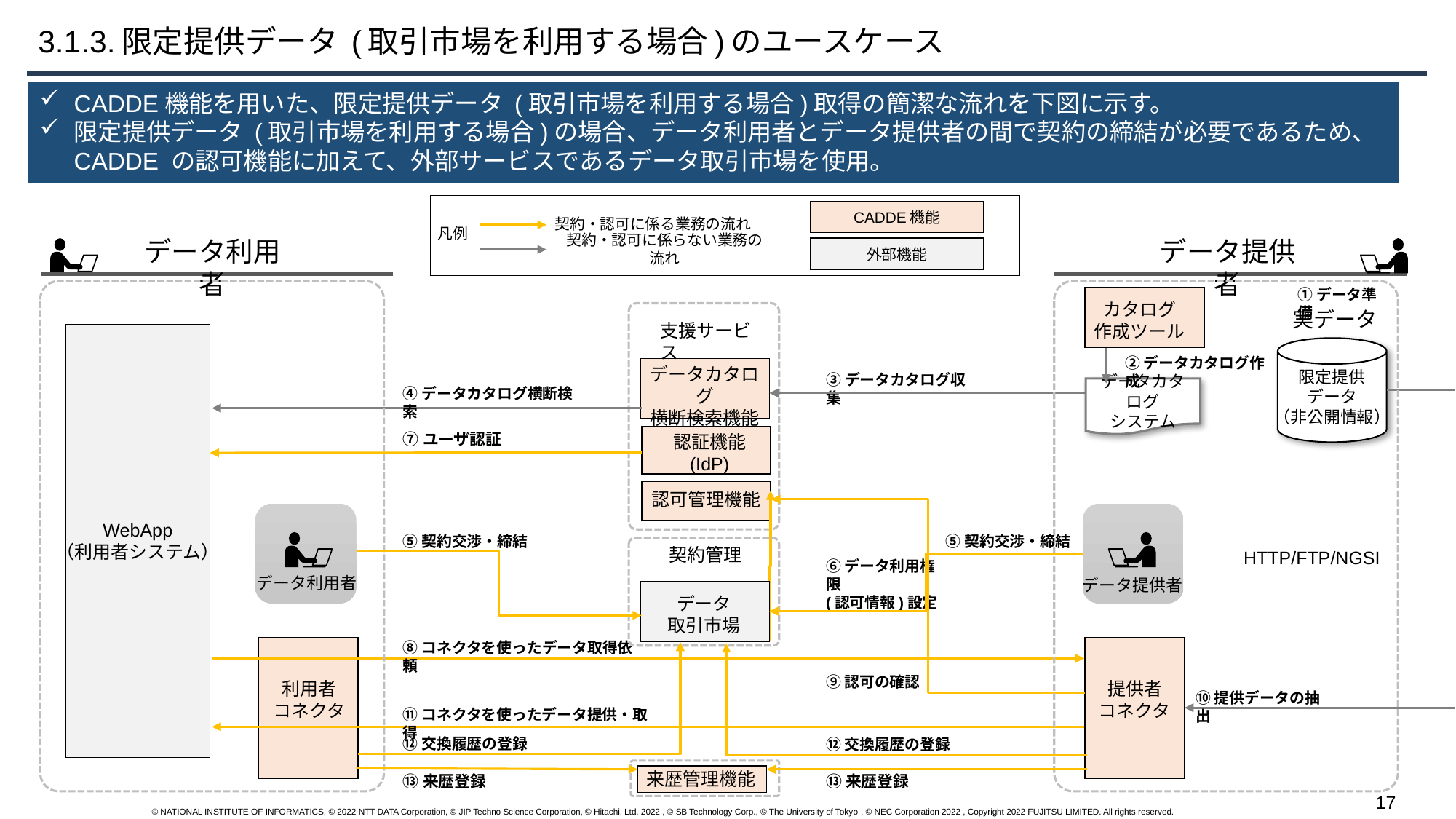

3.1.3.限定提供データ (取引市場を利用する場合)のユースケース
CADDE機能を用いた、限定提供データ (取引市場を利用する場合)取得の簡潔な流れを下図に示す。
限定提供データ (取引市場を利用する場合)の場合、データ利用者とデータ提供者の間で契約の締結が必要であるため、
CADDE の認可機能に加えて、外部サービスであるデータ取引市場を使用。

CADDE機能
契約・認可に係る業務の流れ
凡例
データ利用者
データ提供者
契約・認可に係らない業務の流れ

外部機能
①データ準備

カタログ
作成ツール
実データ

支援サービス
WebApp
（利用者システム）
限定提供
データ
（非公開情報）
②データカタログ作成
データカタログ
横断検索機能

③データカタログ収集
データカタログ
システム
④データカタログ横断検索
⑦ユーザ認証
認証機能
(IdP)

認可管理機能

⑤契約交渉・締結
⑤契約交渉・締結

契約管理

データ
取引市場
HTTP/FTP/NGSI
⑥データ利用権限
(認可情報)設定
データ利用者
データ提供者
⑧コネクタを使ったデータ取得依頼

⑨認可の確認
利用者
コネクタ
提供者
コネクタ
⑩提供データの抽出
⑪コネクタを使ったデータ提供・取得
⑫交換履歴の登録
⑫交換履歴の登録

来歴管理機能
⑬来歴登録
⑬来歴登録